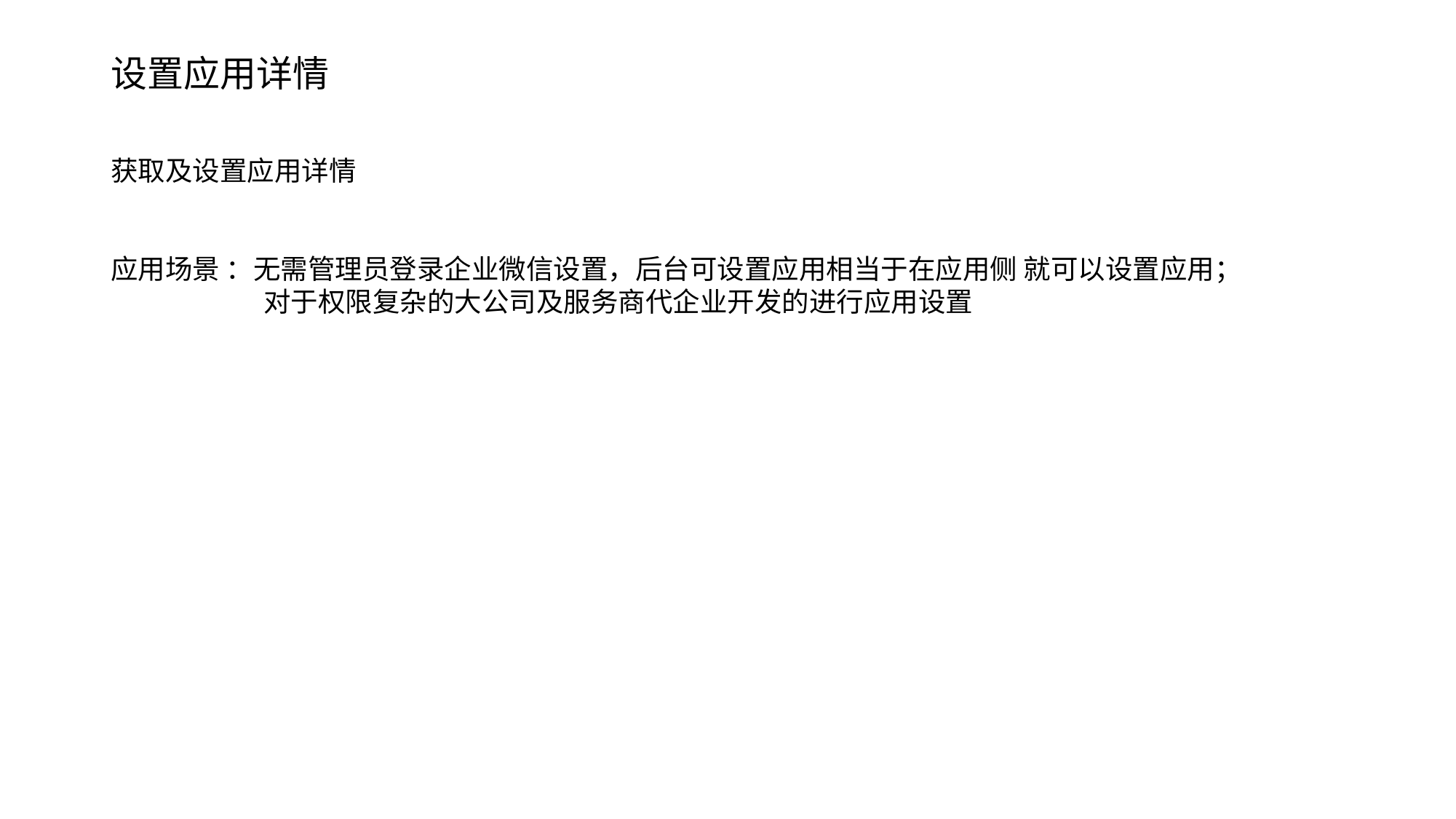

# 设置应用详情
获取及设置应用详情

应用场景 ：无需管理员登录企业微信设置，后台可设置应用相当于在应用侧 就可以设置应用；
	      对于权限复杂的大公司及服务商代企业开发的进行应用设置